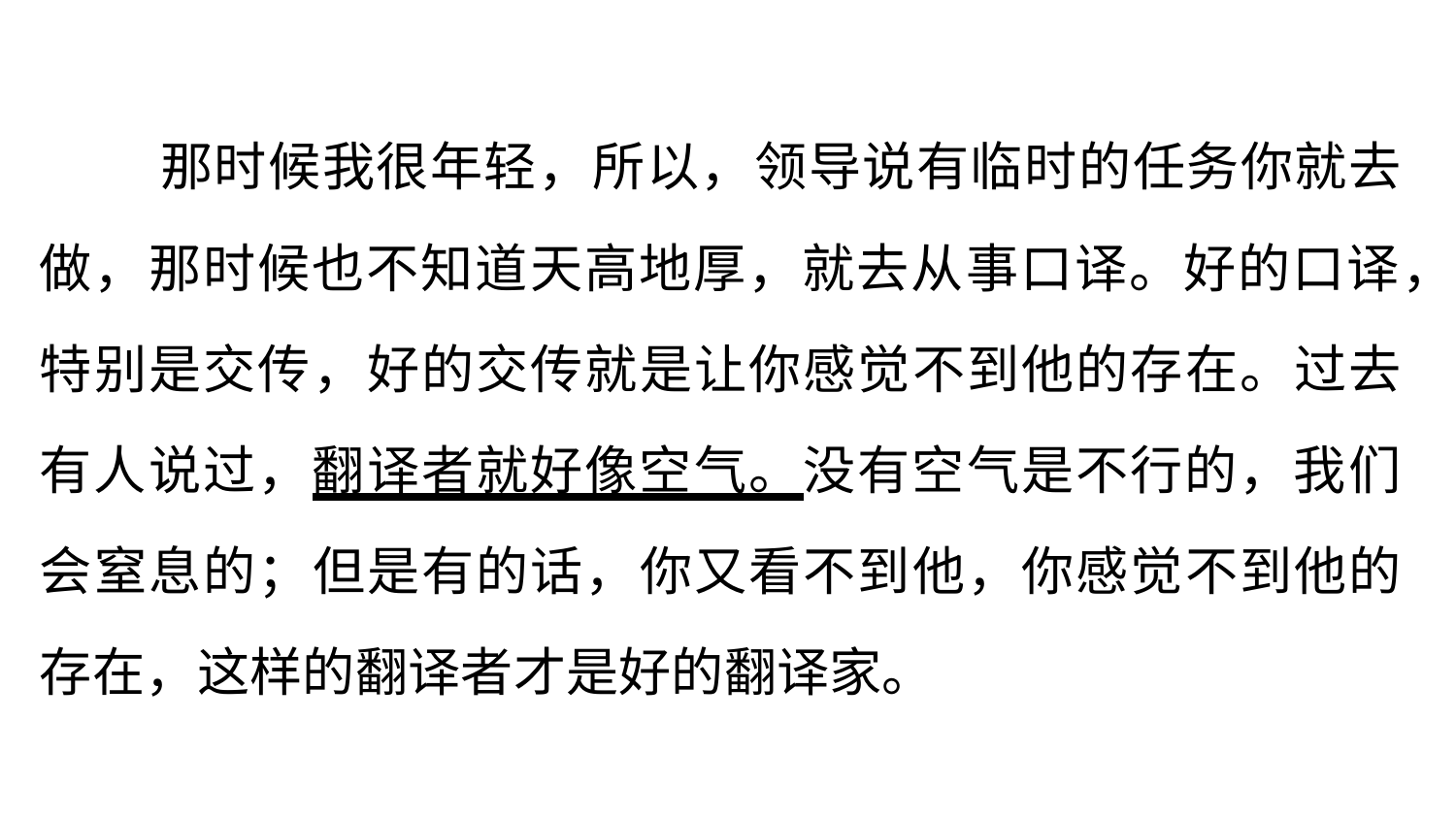

那时候我很年轻，所以，领导说有临时的任务你就去做，那时候也不知道天高地厚，就去从事口译。好的口译，特别是交传，好的交传就是让你感觉不到他的存在。过去有人说过，翻译者就好像空气。没有空气是不行的，我们会窒息的；但是有的话，你又看不到他，你感觉不到他的存在，这样的翻译者才是好的翻译家。